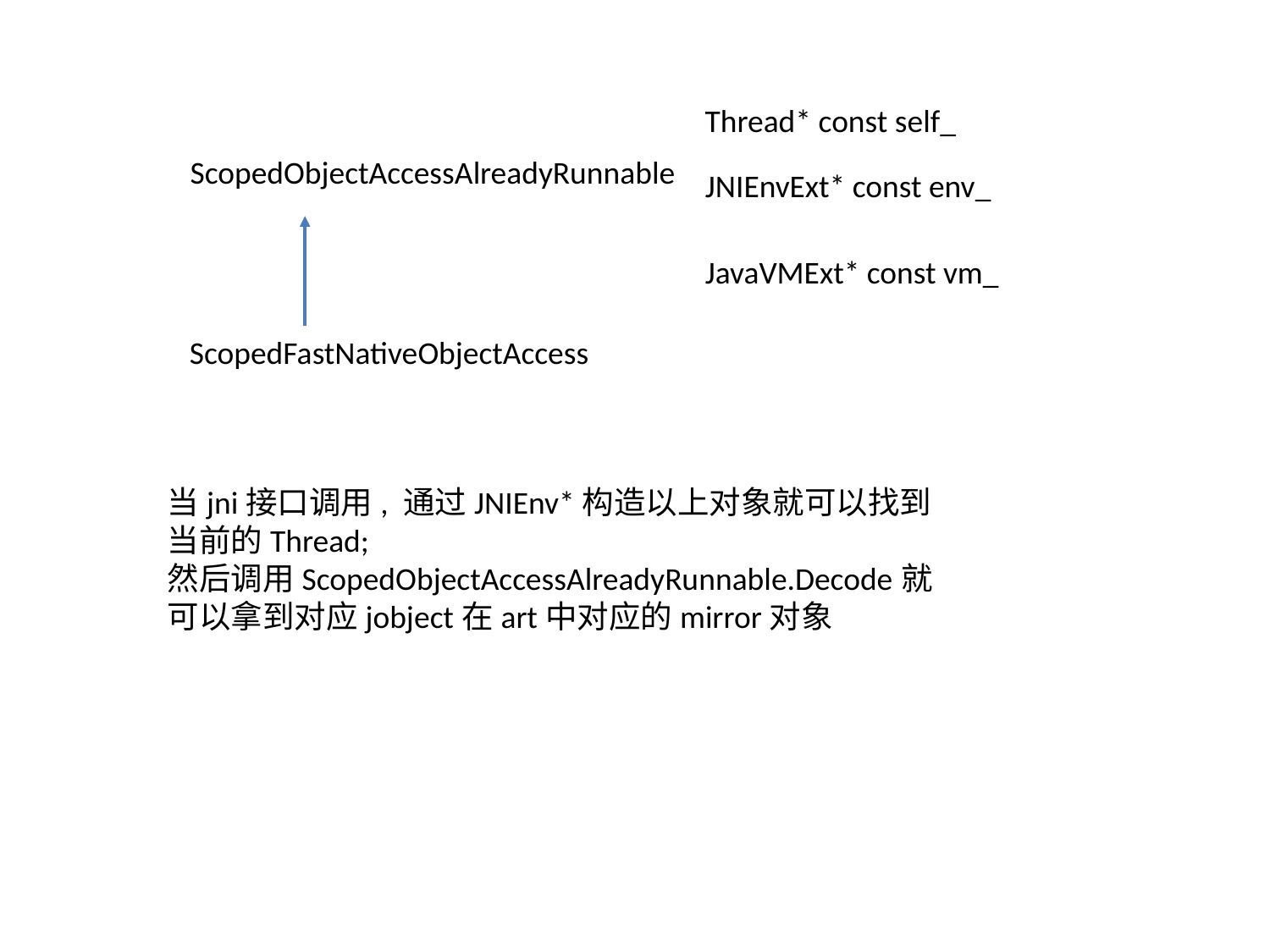

Thread* const self_
ScopedObjectAccessAlreadyRunnable
JNIEnvExt* const env_
JavaVMExt* const vm_
ScopedFastNativeObjectAccess
当jni接口调用, 通过JNIEnv*构造以上对象就可以找到当前的Thread;
然后调用ScopedObjectAccessAlreadyRunnable.Decode就可以拿到对应jobject在art中对应的mirror对象